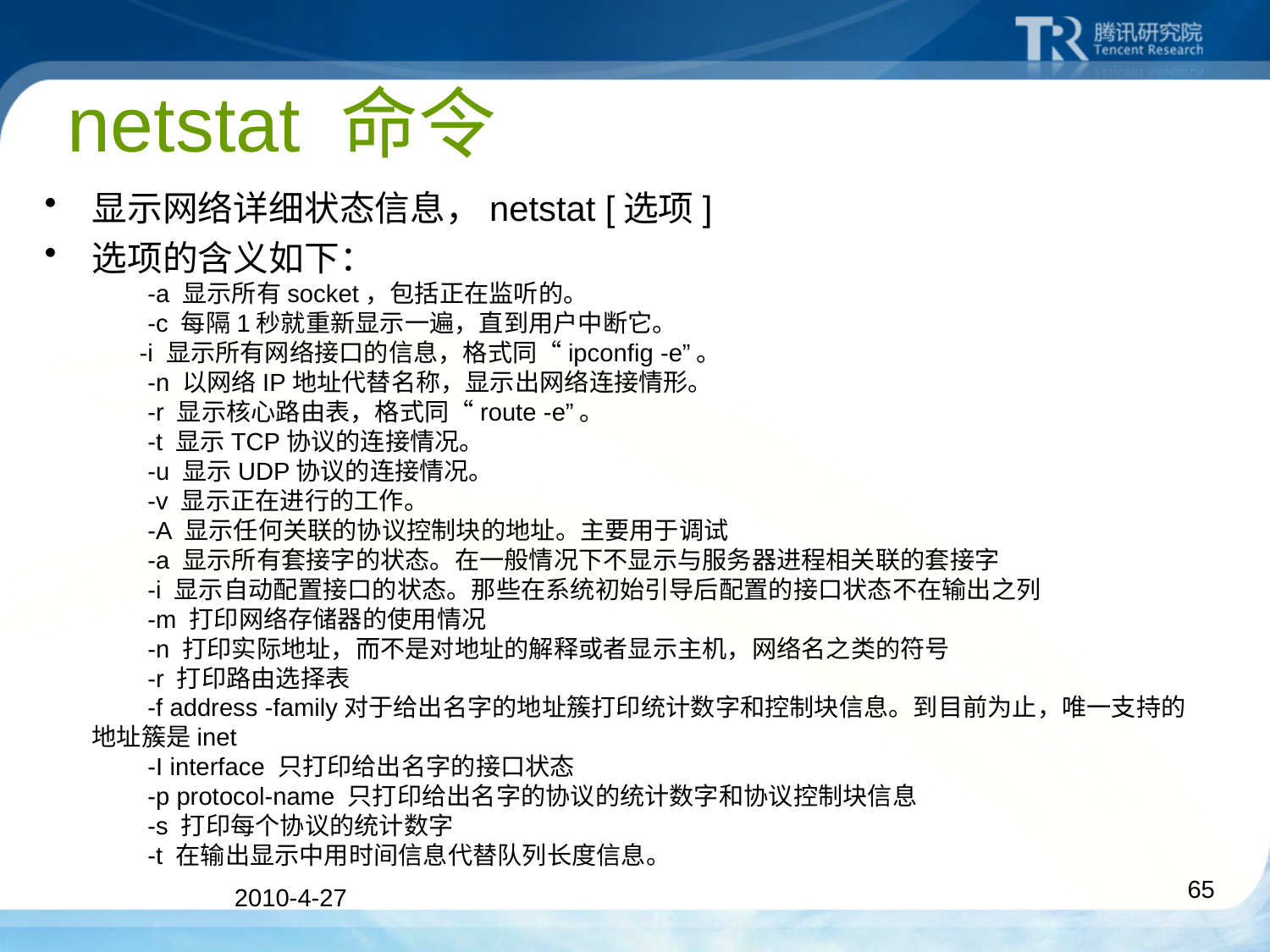

# netstat 命令
显示网络详细状态信息，netstat [选项]
选项的含义如下：
　　-a 显示所有socket，包括正在监听的。
　　-c 每隔1秒就重新显示一遍，直到用户中断它。
　   -i 显示所有网络接口的信息，格式同“ipconfig -e”。
　　-n 以网络IP地址代替名称，显示出网络连接情形。
　　-r 显示核心路由表，格式同“route -e”。
　　-t 显示TCP协议的连接情况。
　　-u 显示UDP协议的连接情况。
　　-v 显示正在进行的工作。
　　-A 显示任何关联的协议控制块的地址。主要用于调试
　　-a 显示所有套接字的状态。在一般情况下不显示与服务器进程相关联的套接字
　　-i 显示自动配置接口的状态。那些在系统初始引导后配置的接口状态不在输出之列
　　-m 打印网络存储器的使用情况
　　-n 打印实际地址，而不是对地址的解释或者显示主机，网络名之类的符号
　　-r 打印路由选择表
　　-f address -family对于给出名字的地址簇打印统计数字和控制块信息。到目前为止，唯一支持的地址簇是inet
　　-I interface 只打印给出名字的接口状态
　　-p protocol-name 只打印给出名字的协议的统计数字和协议控制块信息
　　-s 打印每个协议的统计数字
　　-t 在输出显示中用时间信息代替队列长度信息。
2010-4-27
65